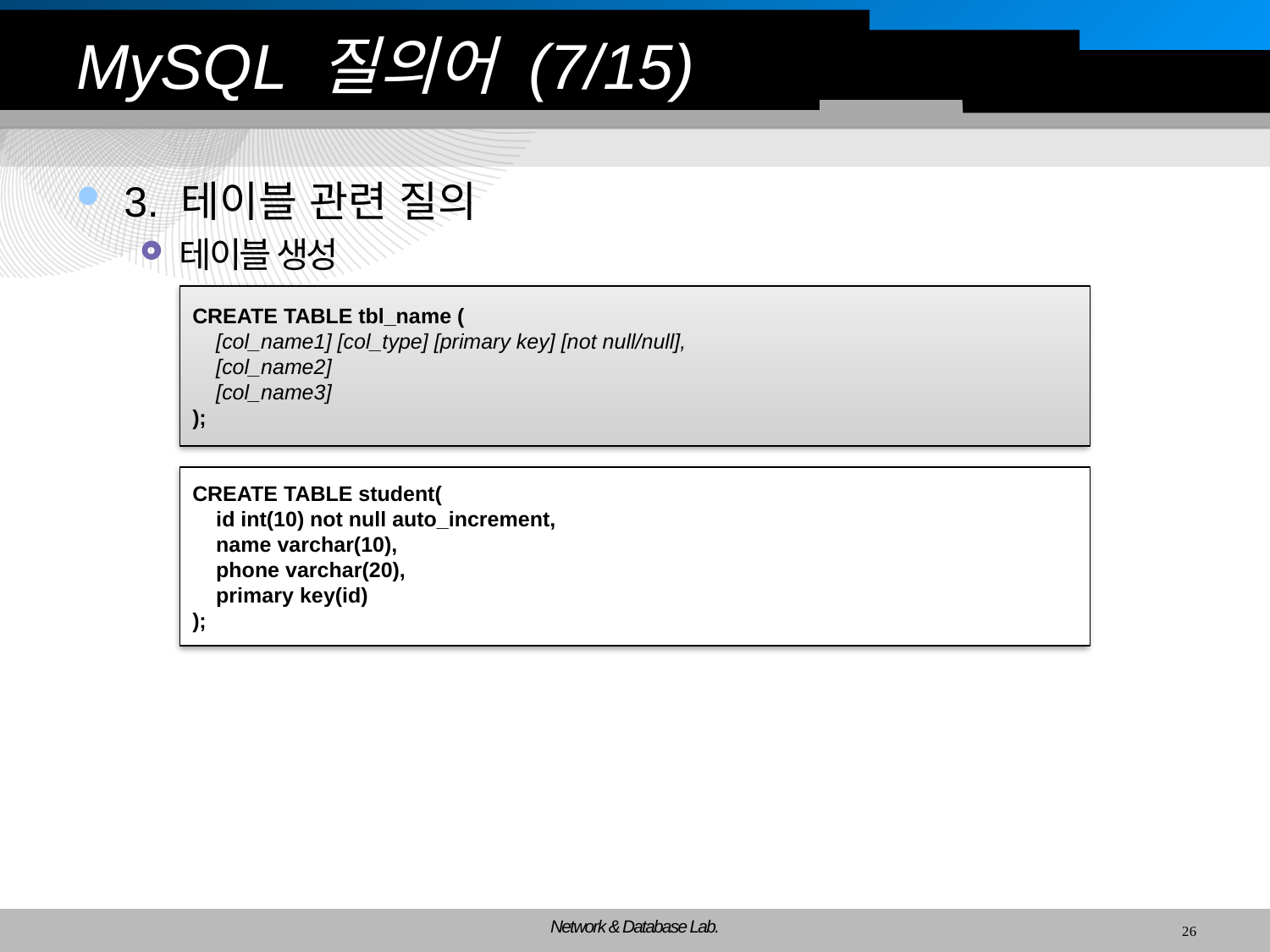

# MySQL 질의어 (7/15)
3. 테이블 관련 질의
테이블 생성
CREATE TABLE tbl_name (
    [col_name1] [col_type] [primary key] [not null/null],
    [col_name2]
    [col_name3]
);
CREATE TABLE student(
    id int(10) not null auto_increment,
    name varchar(10),
    phone varchar(20),
    primary key(id)
);
26